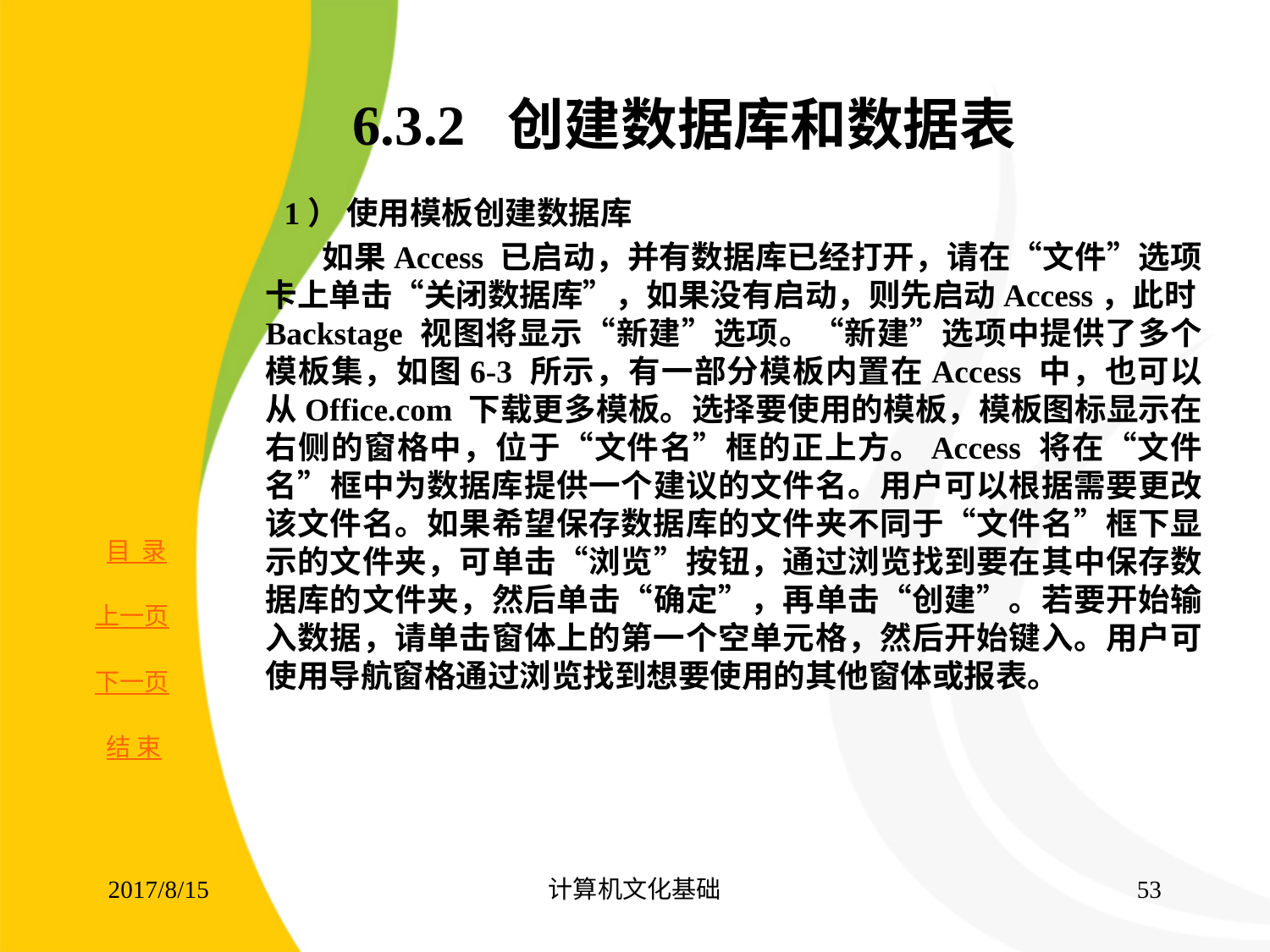

# 6.3.2  创建数据库和数据表
           1） 使用模板创建数据库
             如果Access 已启动，并有数据库已经打开，请在“文件”选项卡上单击“关闭数据库”，如果没有启动，则先启动Access，此时Backstage 视图将显示“新建”选项。“新建”选项中提供了多个模板集，如图6-3 所示，有一部分模板内置在Access 中，也可以从Office.com 下载更多模板。选择要使用的模板，模板图标显示在右侧的窗格中，位于“文件名”框的正上方。Access 将在“文件名”框中为数据库提供一个建议的文件名。用户可以根据需要更改该文件名。如果希望保存数据库的文件夹不同于“文件名”框下显示的文件夹，可单击“浏览”按钮，通过浏览找到要在其中保存数据库的文件夹，然后单击“确定”，再单击“创建”。若要开始输入数据，请单击窗体上的第一个空单元格，然后开始键入。用户可使用导航窗格通过浏览找到想要使用的其他窗体或报表。
2017/8/15
计算机文化基础
53